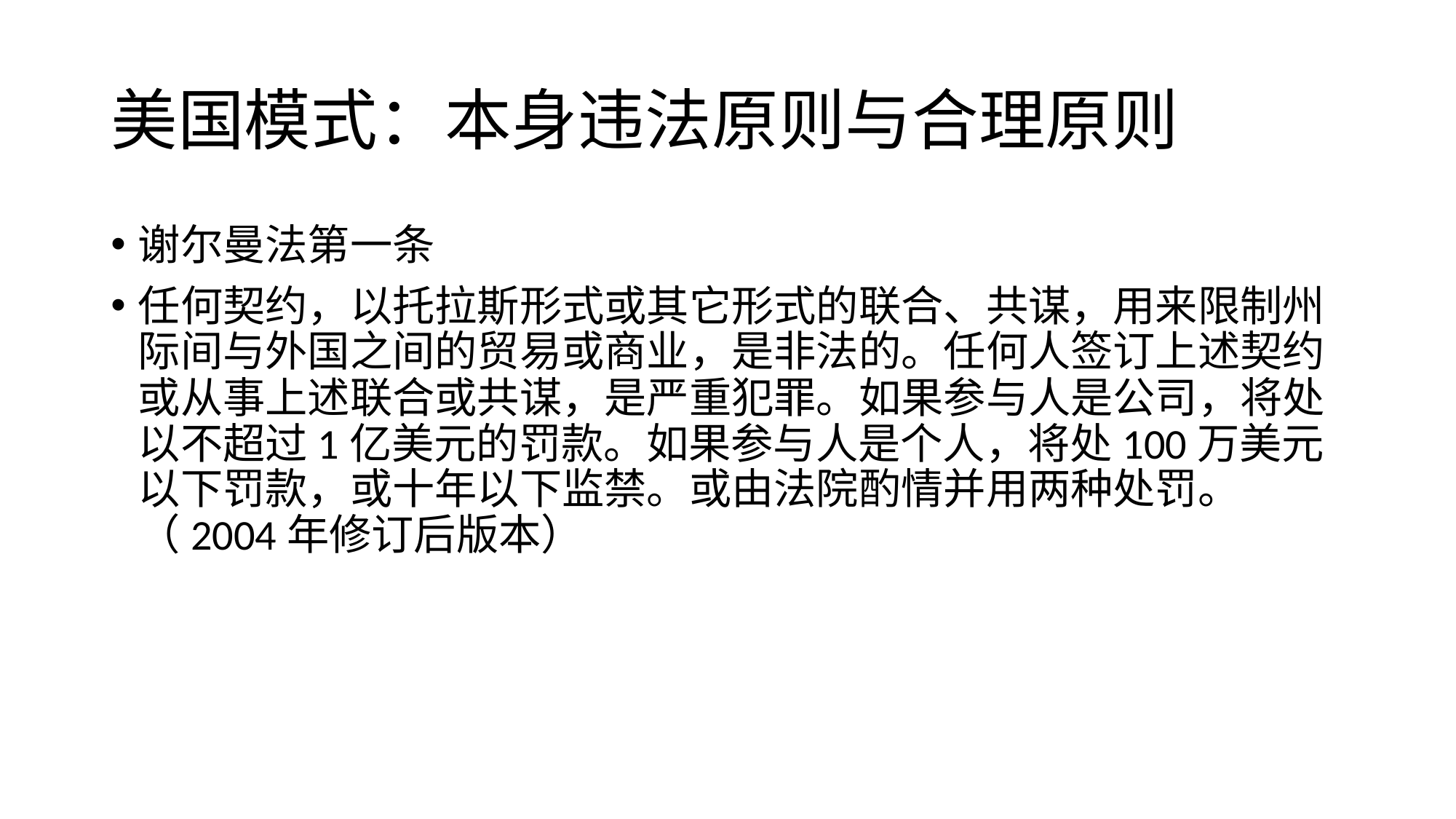

# 美国模式：本身违法原则与合理原则
谢尔曼法第一条
任何契约，以托拉斯形式或其它形式的联合、共谋，用来限制州际间与外国之间的贸易或商业，是非法的。任何人签订上述契约或从事上述联合或共谋，是严重犯罪。如果参与人是公司，将处以不超过1亿美元的罚款。如果参与人是个人，将处100万美元以下罚款，或十年以下监禁。或由法院酌情并用两种处罚。（2004年修订后版本）